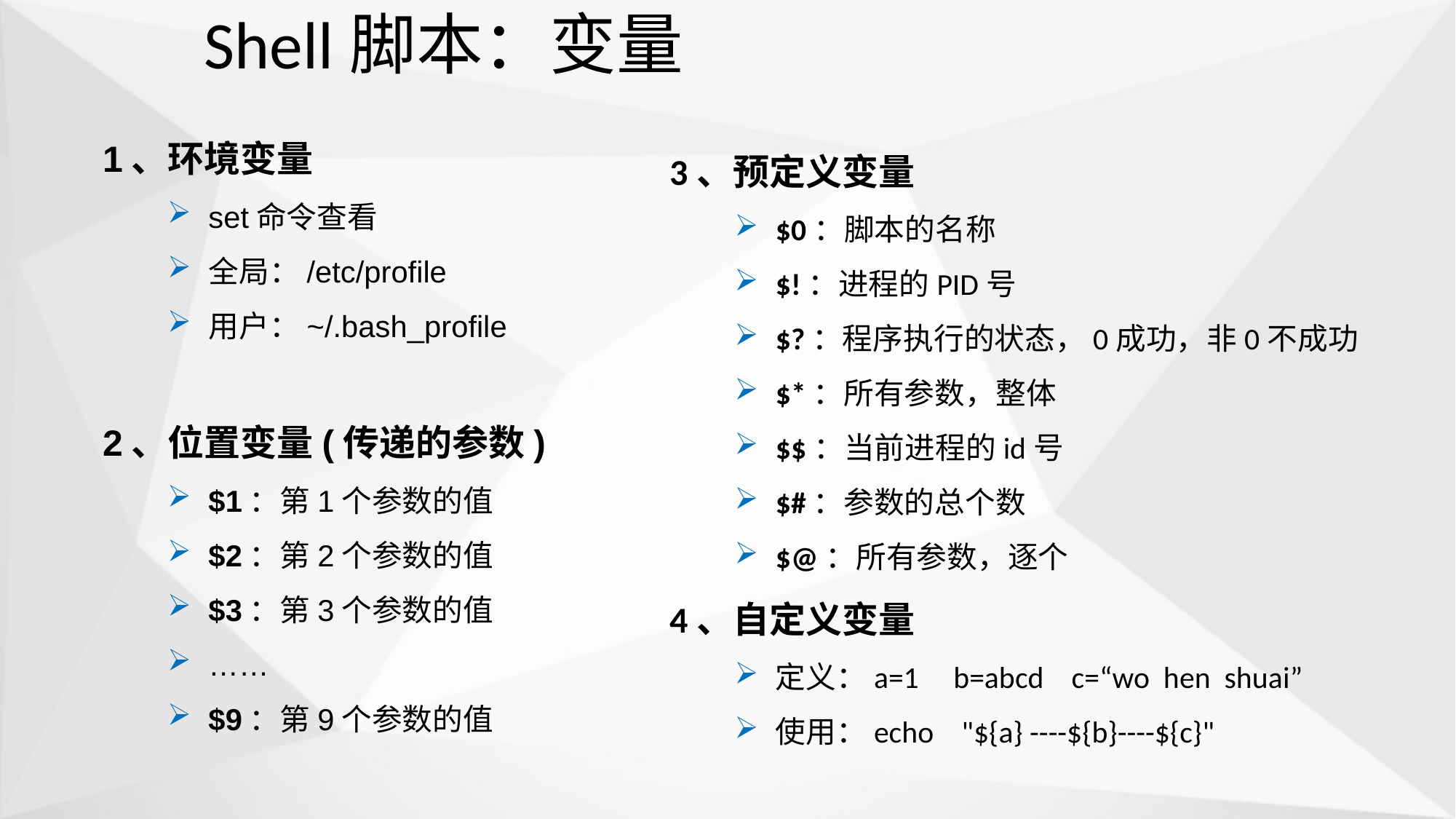

# Shell脚本：变量
1、环境变量
set命令查看
全局：/etc/profile
用户：~/.bash_profile

2、位置变量(传递的参数)
$1：第1个参数的值
$2：第2个参数的值
$3：第3个参数的值
……
$9：第9个参数的值
3、预定义变量
$0：脚本的名称
$!：进程的PID号
$?：程序执行的状态，0成功，非0不成功
$*：所有参数，整体
$$：当前进程的id号
$#：参数的总个数
$@：所有参数，逐个
4、自定义变量
定义：a=1     b=abcd    c=“wo  hen  shuai”
使用：echo    "${a} ----${b}----${c}"